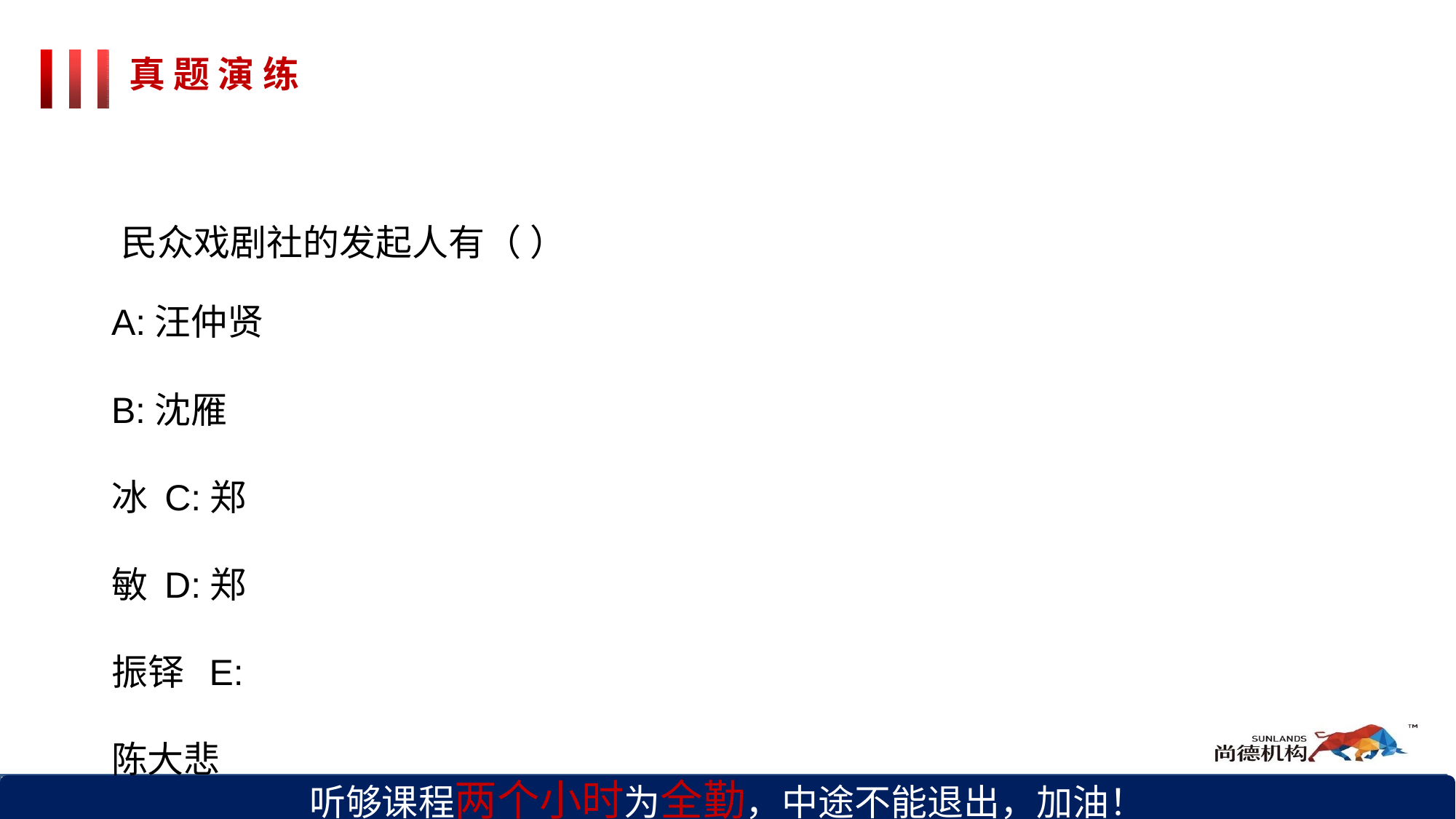

# 真 题 演 练

民众戏剧社的发起人有（ ）

A:汪仲贤
B:沈雁冰 C:郑敏 D:郑振铎  E:陈大悲

听够课程两个小时为全勤，中途不能退出，加油！
90